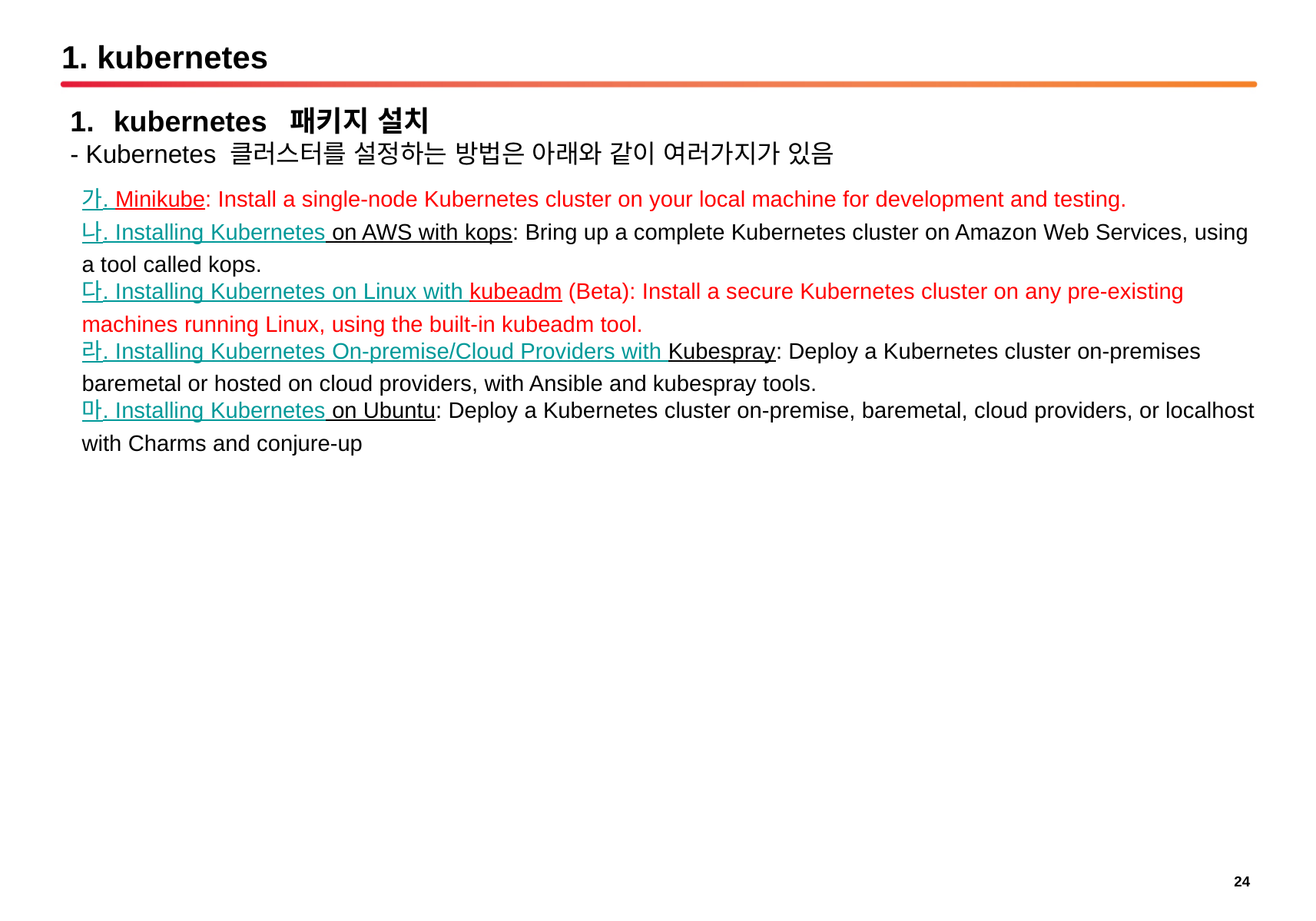

# 1. kubernetes
kubernetes  패키지 설치
- Kubernetes 클러스터를 설정하는 방법은 아래와 같이 여러가지가 있음

가. Minikube: Install a single-node Kubernetes cluster on your local machine for development and testing.
나. Installing Kubernetes on AWS with kops: Bring up a complete Kubernetes cluster on Amazon Web Services, using a tool called kops.
다. Installing Kubernetes on Linux with kubeadm (Beta): Install a secure Kubernetes cluster on any pre-existing machines running Linux, using the built-in kubeadm tool.
라. Installing Kubernetes On-premise/Cloud Providers with Kubespray: Deploy a Kubernetes cluster on-premises baremetal or hosted on cloud providers, with Ansible and kubespray tools.
마. Installing Kubernetes on Ubuntu: Deploy a Kubernetes cluster on-premise, baremetal, cloud providers, or localhost with Charms and conjure-up